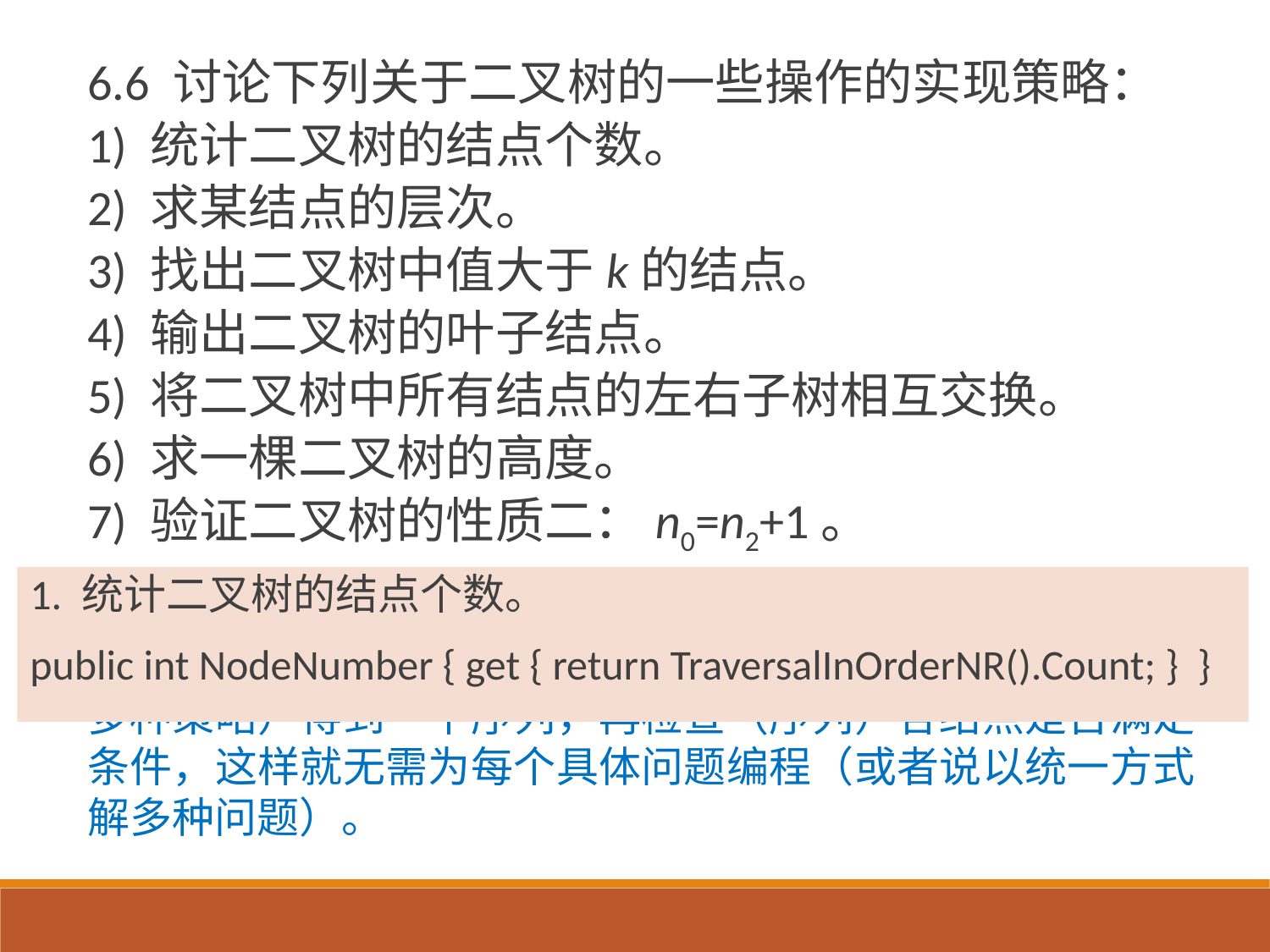

6.6 讨论下列关于二叉树的一些操作的实现策略：
1) 统计二叉树的结点个数。
2) 求某结点的层次。
3) 找出二叉树中值大于k的结点。
4) 输出二叉树的叶子结点。
5) 将二叉树中所有结点的左右子树相互交换。
6) 求一棵二叉树的高度。
7) 验证二叉树的性质二：n0=n2+1。
1. 统计二叉树的结点个数。
public int NodeNumber { get { return TraversalInOrderNR().Count; }  }
解答：
思路：一些操作与基本遍历操作类似，所以可以先遍历（以多种策略）得到一个序列，再检查（序列）各结点是否满足条件，这样就无需为每个具体问题编程（或者说以统一方式解多种问题）。